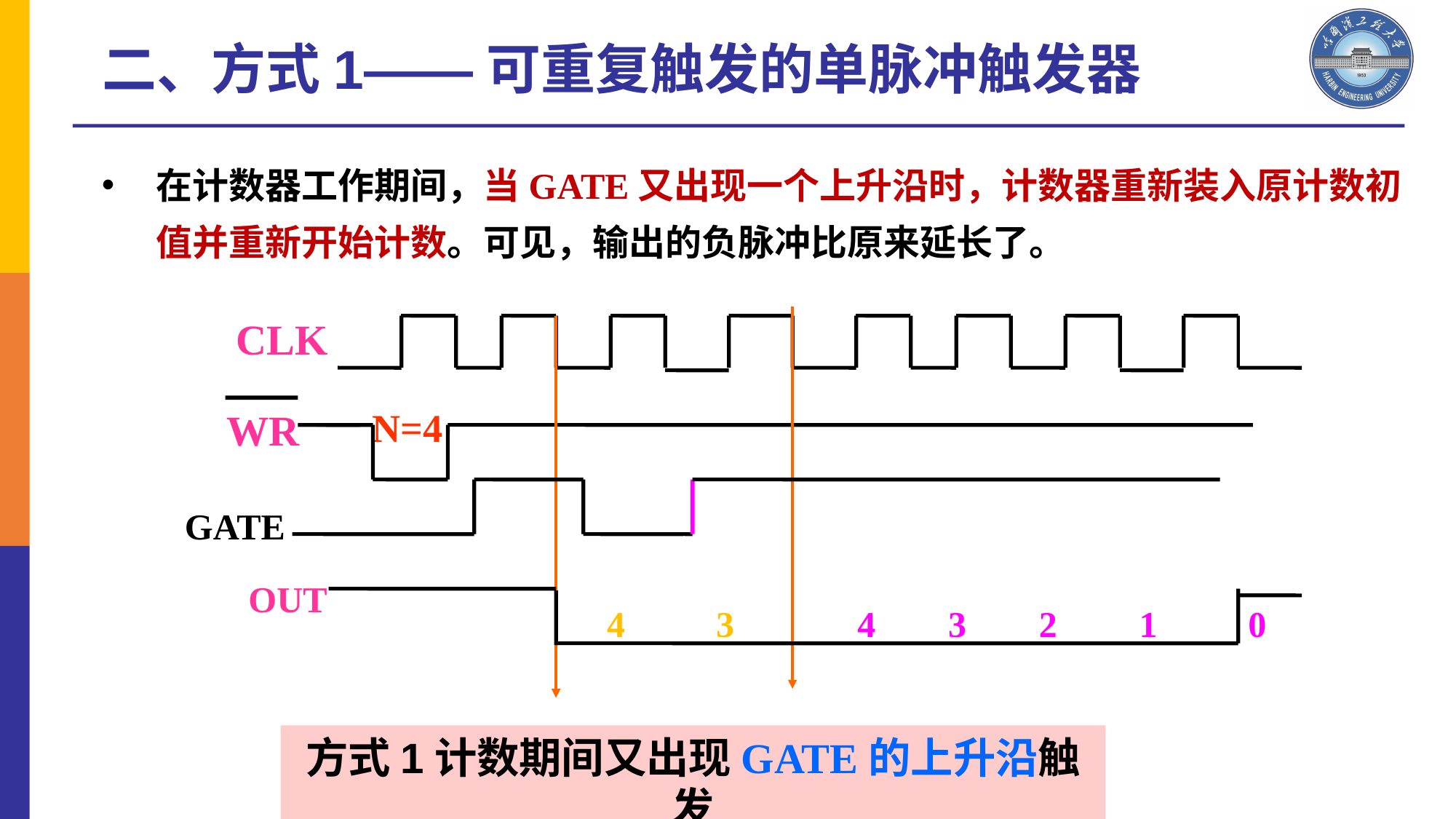

二、方式1——可重复触发的单脉冲触发器
在计数器工作期间，当GATE又出现一个上升沿时，计数器重新装入原计数初值并重新开始计数。可见，输出的负脉冲比原来延长了。
CLK

WR

N=4

GATE

OUT

4          3
4        3        2         1          0

方式1计数期间又出现GATE的上升沿触发